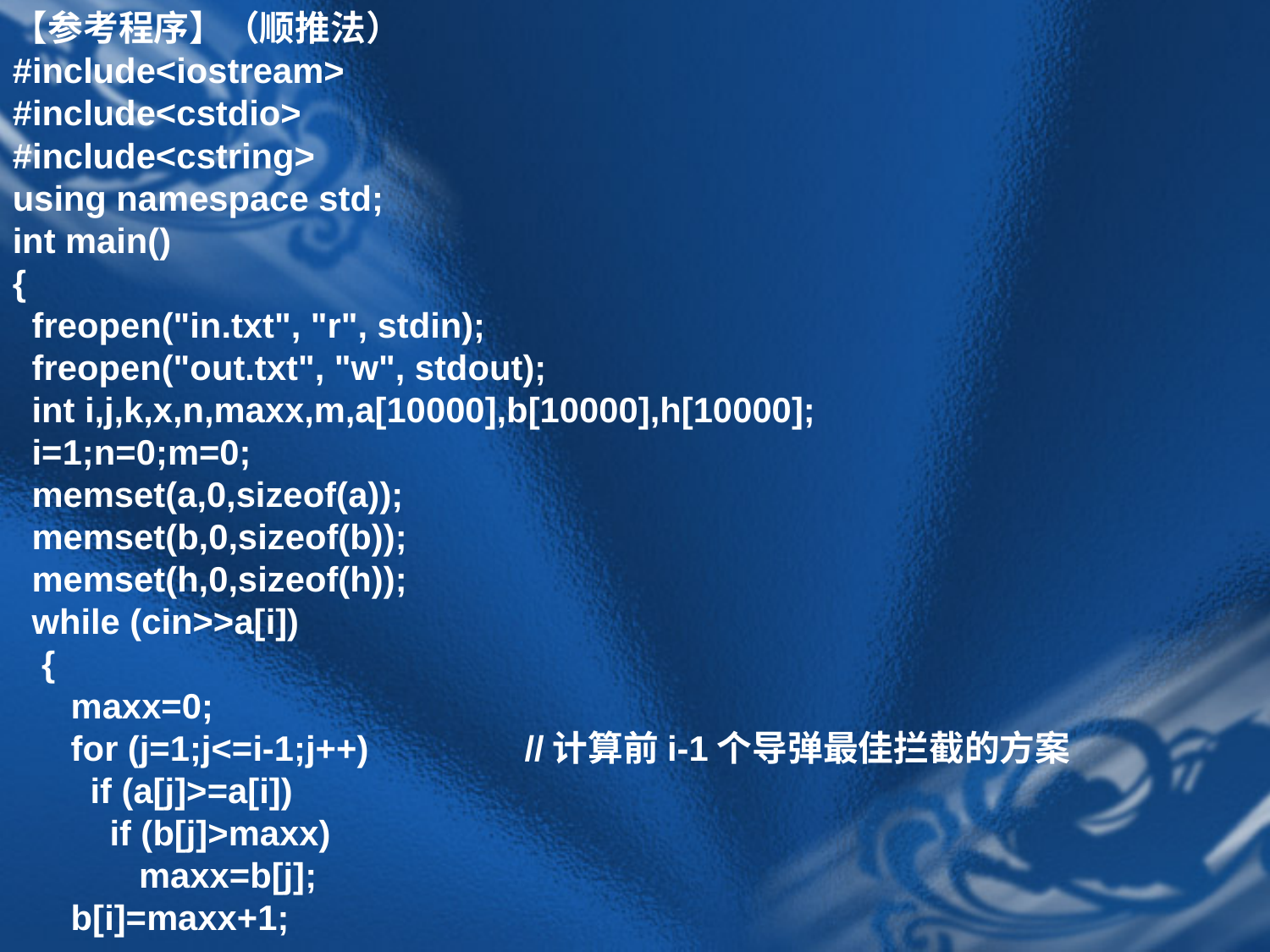

【参考程序】（顺推法）
#include<iostream>
#include<cstdio>
#include<cstring>
using namespace std;
int main()
{
  freopen("in.txt", "r", stdin);
  freopen("out.txt", "w", stdout);
  int i,j,k,x,n,maxx,m,a[10000],b[10000],h[10000];
  i=1;n=0;m=0;
  memset(a,0,sizeof(a));
  memset(b,0,sizeof(b));
  memset(h,0,sizeof(h));
  while (cin>>a[i])
   {
      maxx=0;
      for (j=1;j<=i-1;j++)                //计算前i-1个导弹最佳拦截的方案
        if (a[j]>=a[i])
          if (b[j]>maxx)
             maxx=b[j];
      b[i]=maxx+1;